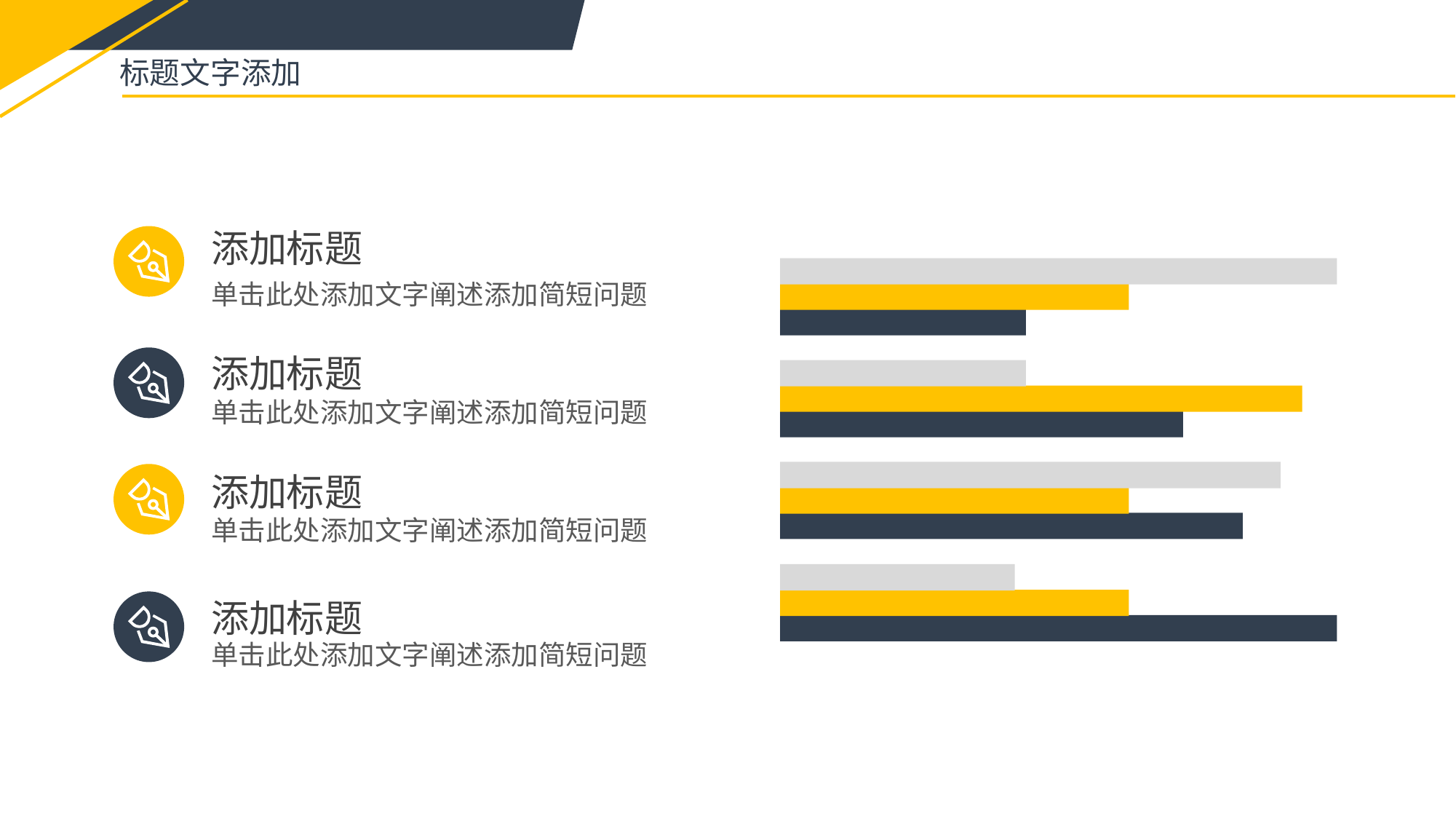

标题文字添加
添加标题
单击此处添加文字阐述添加简短问题

添加标题
单击此处添加文字阐述添加简短问题

添加标题
单击此处添加文字阐述添加简短问题

添加标题
单击此处添加文字阐述添加简短问题